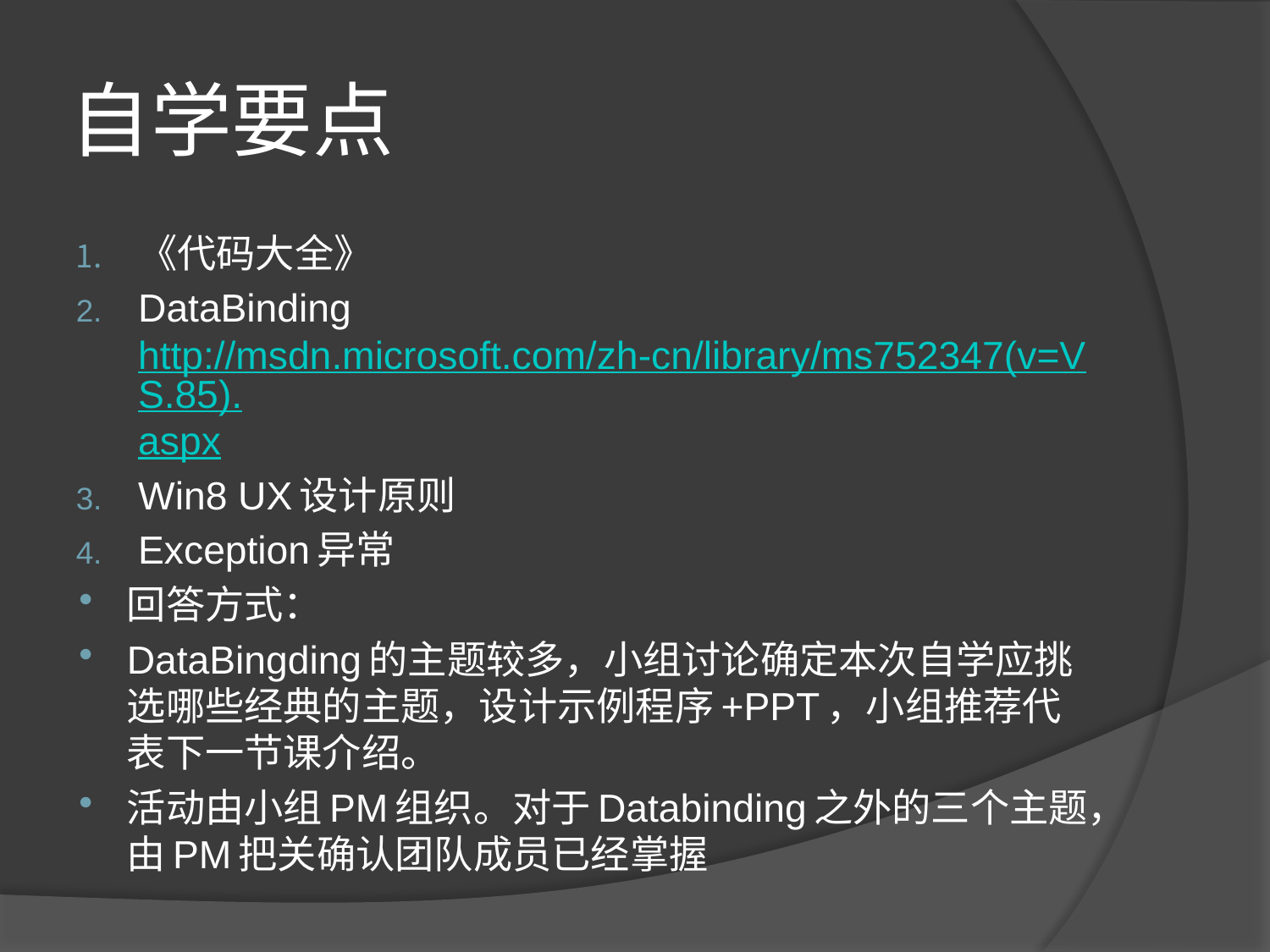

# 自学要点
《代码大全》
DataBinding http://msdn.microsoft.com/zh-cn/library/ms752347(v=VS.85).aspx
Win8 UX设计原则
Exception异常
回答方式：
DataBingding的主题较多，小组讨论确定本次自学应挑选哪些经典的主题，设计示例程序+PPT，小组推荐代表下一节课介绍。
活动由小组PM组织。对于Databinding之外的三个主题，由PM把关确认团队成员已经掌握